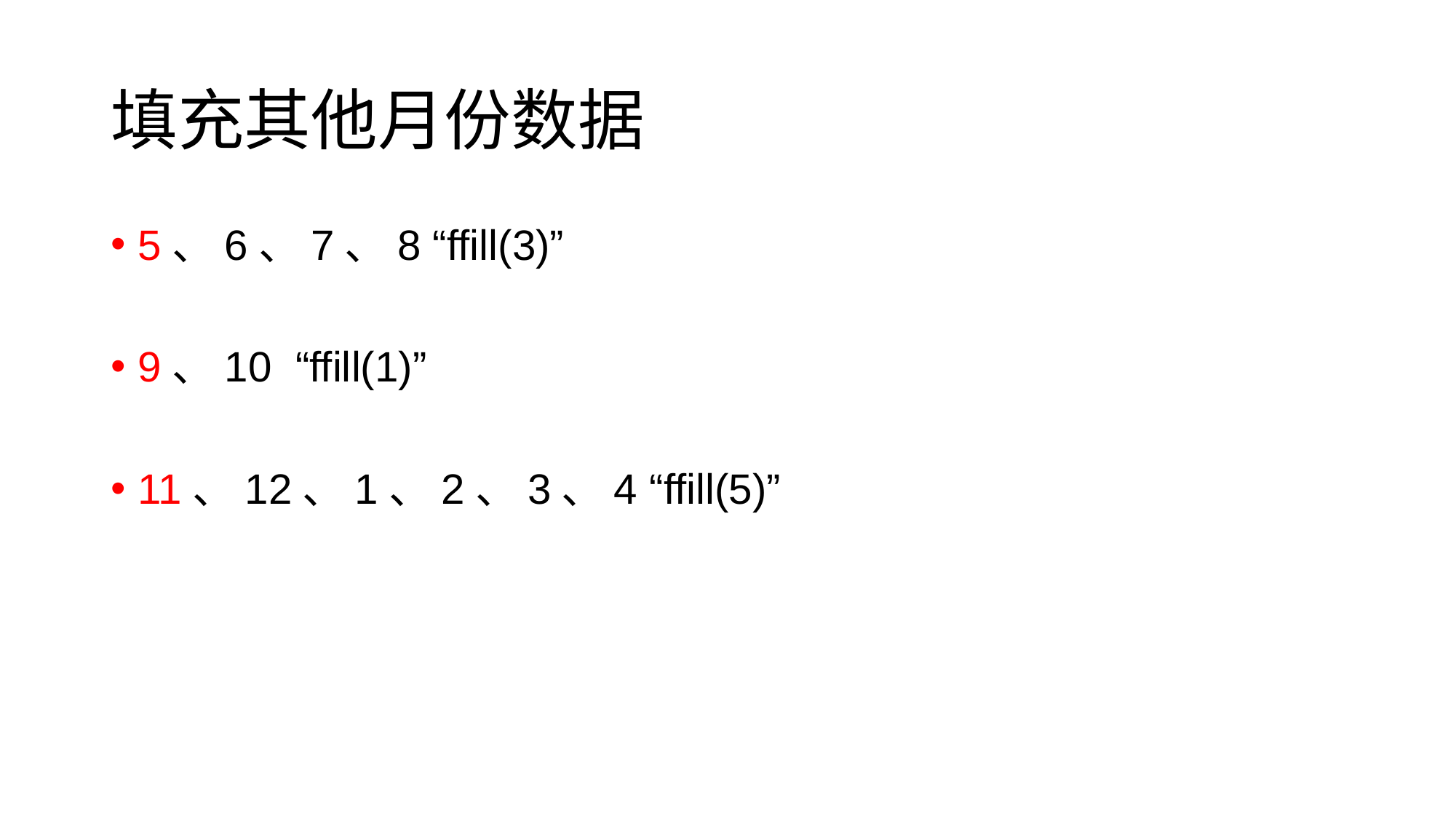

# 填充其他月份数据
5、6、7、8 “ffill(3)”

9、10  “ffill(1)”

11、12、1、2、3、4 “ffill(5)”